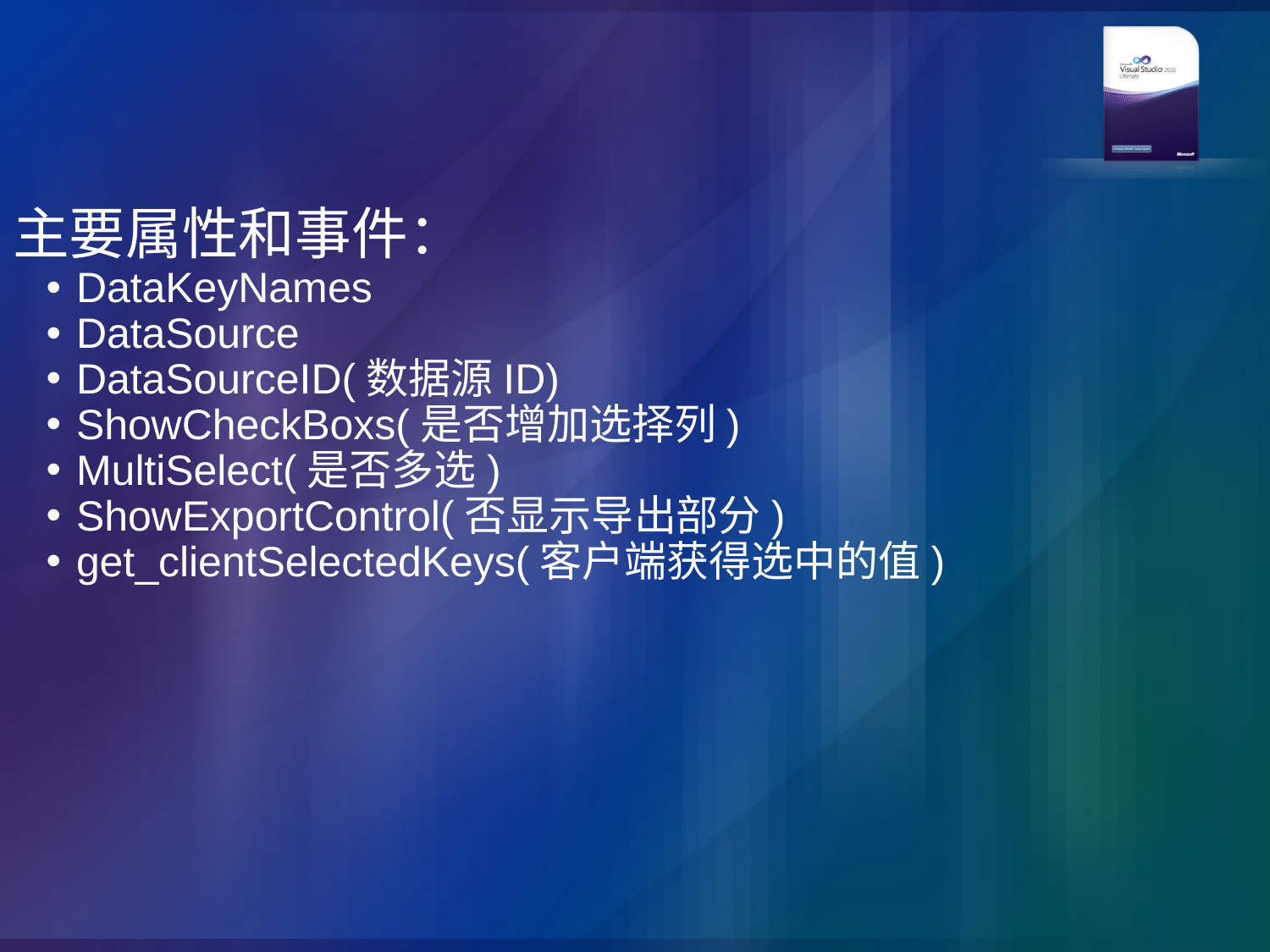

主要属性和事件：
DataKeyNames
DataSource
DataSourceID(数据源ID)
ShowCheckBoxs(是否增加选择列)
MultiSelect(是否多选)
ShowExportControl(否显示导出部分)
get_clientSelectedKeys(客户端获得选中的值)